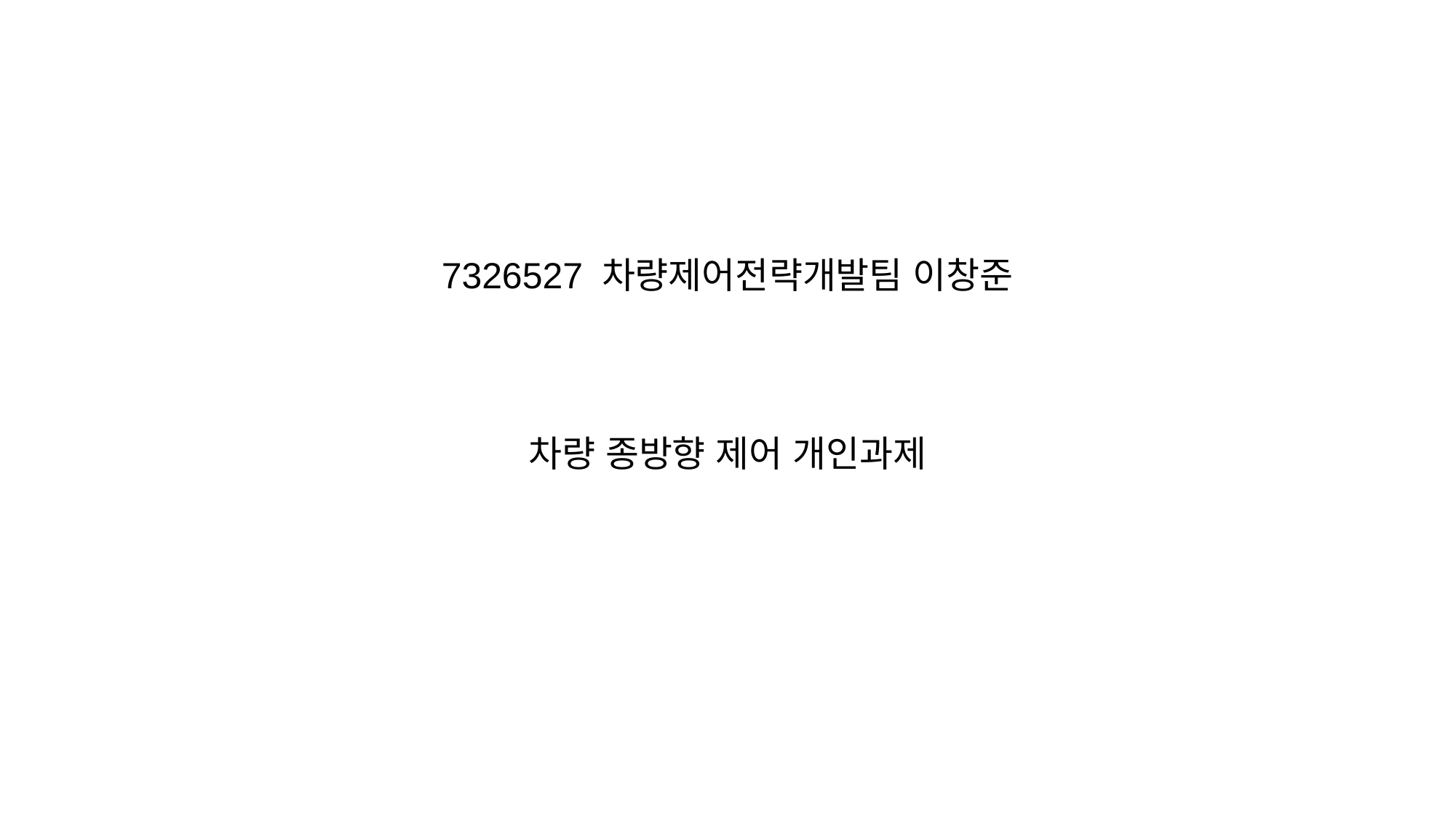

# 7326527 차량제어전략개발팀 이창준
차량 종방향 제어 개인과제